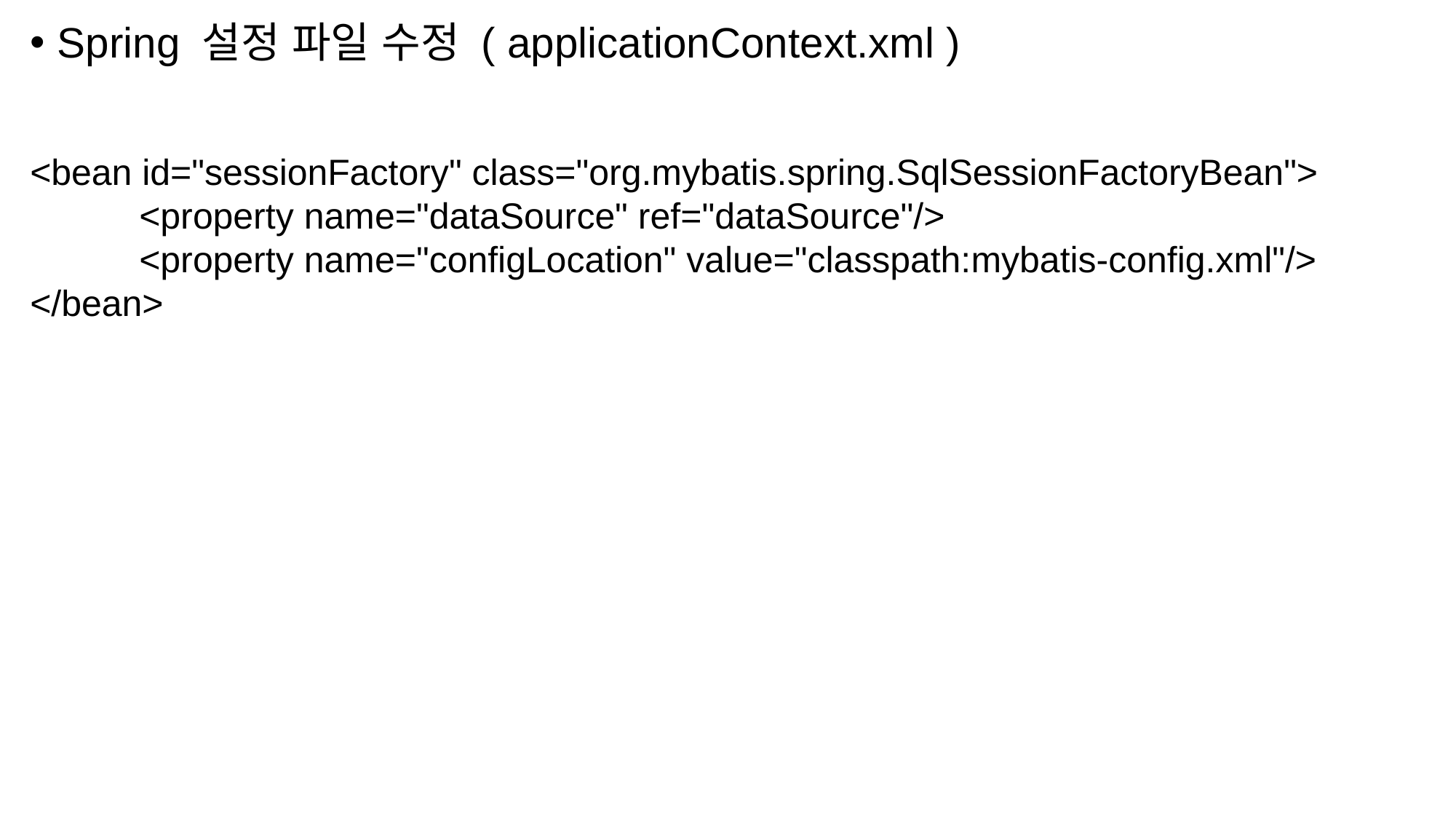

Spring 설정 파일 수정 ( applicationContext.xml )
<bean id="sessionFactory" class="org.mybatis.spring.SqlSessionFactoryBean">
	<property name="dataSource" ref="dataSource"/>
	<property name="configLocation" value="classpath:mybatis-config.xml"/>
</bean>